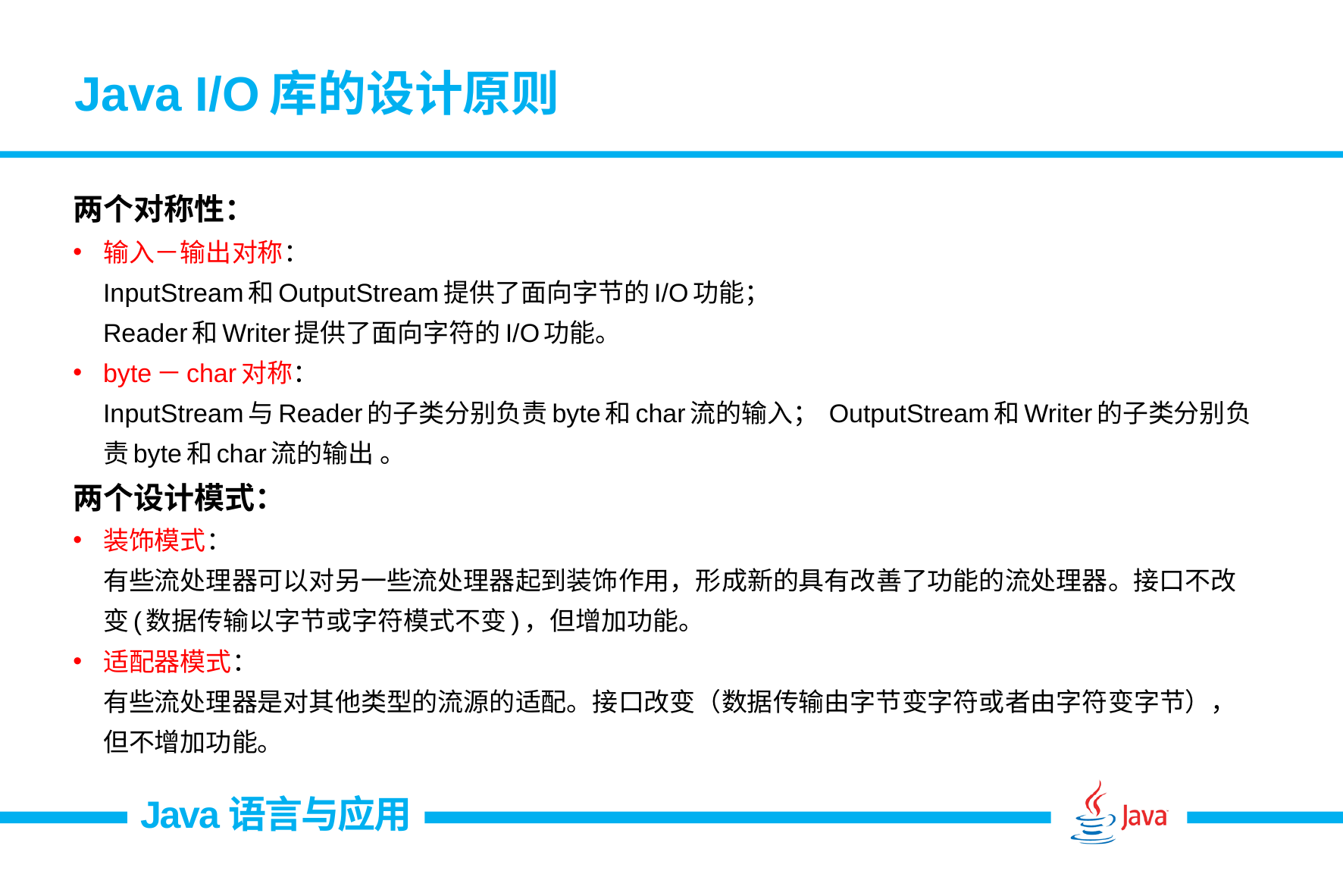

# Java I/O库的设计原则
两个对称性：
输入－输出对称：
	InputStream和OutputStream提供了面向字节的I/O功能；
	Reader和Writer提供了面向字符的I/O功能。
byte－char对称：
	InputStream与Reader的子类分别负责byte和char流的输入； OutputStream和Writer的子类分别负责byte和char流的输出 。
两个设计模式：
装饰模式：
	有些流处理器可以对另一些流处理器起到装饰作用，形成新的具有改善了功能的流处理器。接口不改变(数据传输以字节或字符模式不变)，但增加功能。
适配器模式：
	有些流处理器是对其他类型的流源的适配。接口改变（数据传输由字节变字符或者由字符变字节），但不增加功能。
44